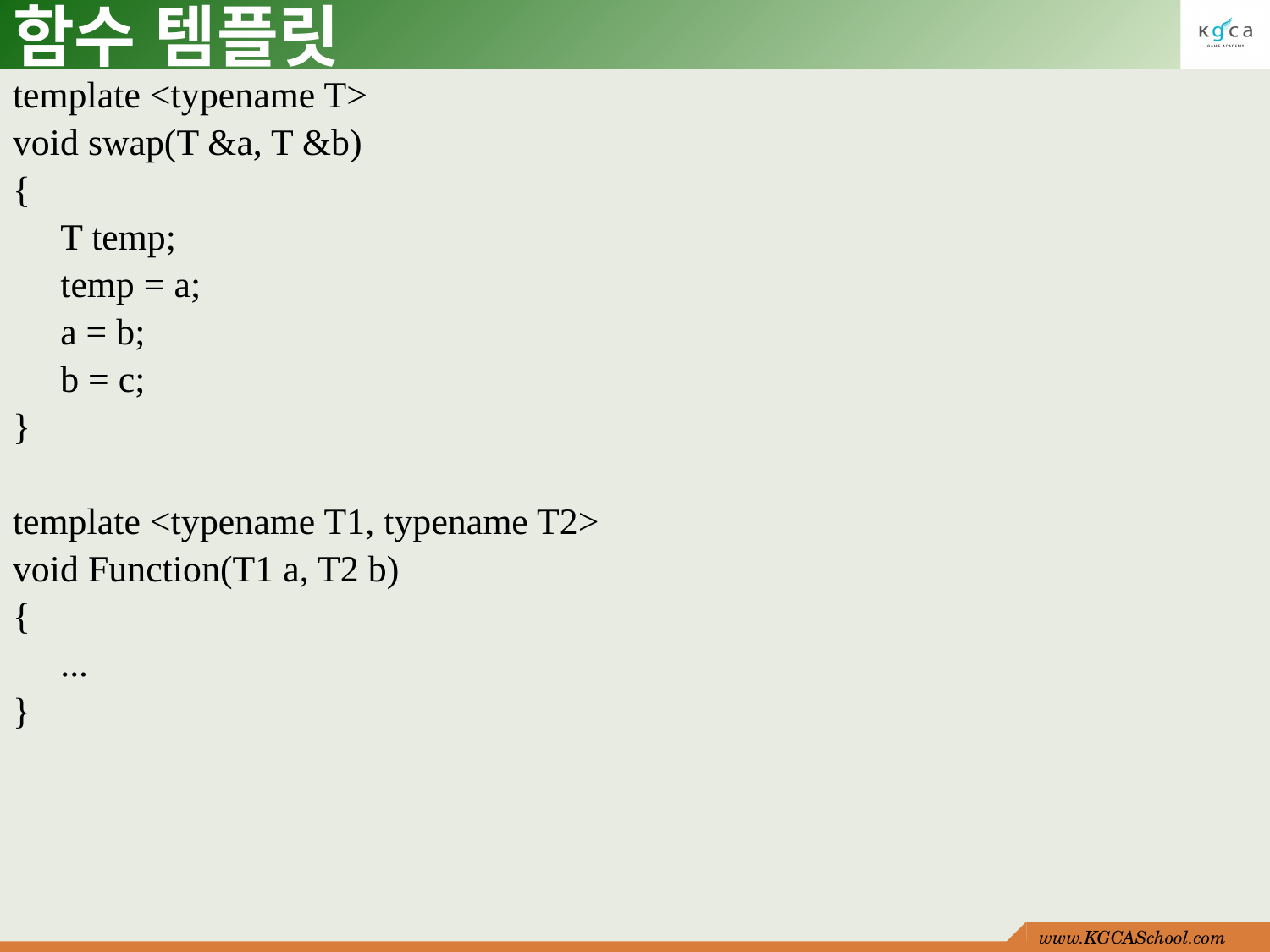

# 함수 템플릿
template <typename T>
void swap(T &a, T &b)
{
	T temp;
	temp = a;
	a = b;
	b = c;
}

template <typename T1, typename T2>
void Function(T1 a, T2 b)
{
	...
}